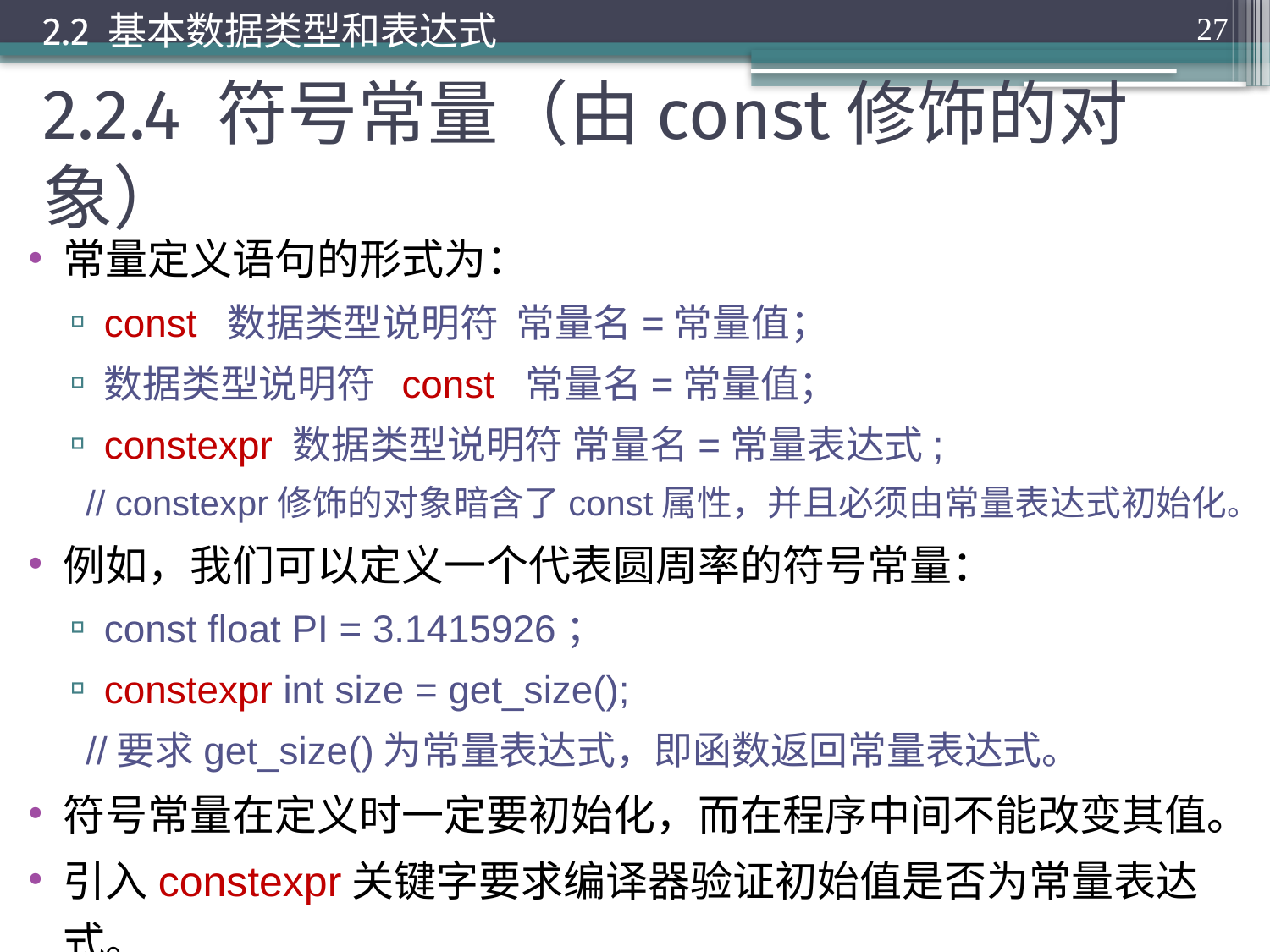

2.2 基本数据类型和表达式
27
# 2.2.4 符号常量（由const修饰的对象）
常量定义语句的形式为：
const  数据类型说明符  常量名=常量值；
数据类型说明符  const  常量名=常量值；
constexpr 数据类型说明符 常量名=常量表达式;
// constexpr修饰的对象暗含了const属性，并且必须由常量表达式初始化。
例如，我们可以定义一个代表圆周率的符号常量：
const float PI = 3.1415926；
constexpr int size = get_size();
//要求get_size()为常量表达式，即函数返回常量表达式。
符号常量在定义时一定要初始化，而在程序中间不能改变其值。
引入constexpr关键字要求编译器验证初始值是否为常量表达式。